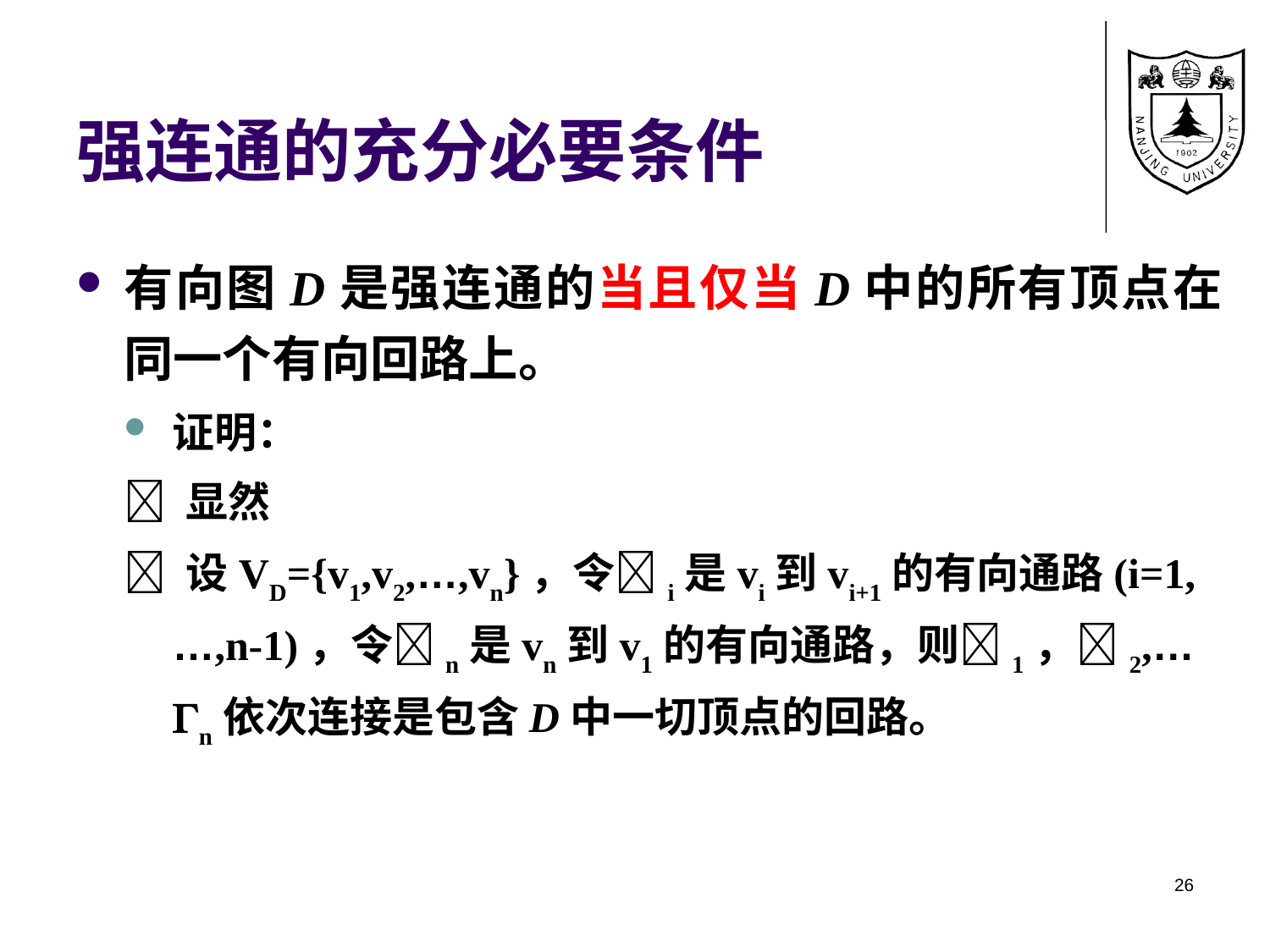

# 强连通的充分必要条件
有向图D是强连通的当且仅当D中的所有顶点在同一个有向回路上。
证明：
⇐ 显然
⇒ 设VD={v1,v2,…,vn}，令Γi是vi到vi+1的有向通路(i=1,…,n-1)，令Γn是vn到v1的有向通路，则Γ1，Γ2,…Γn依次连接是包含D中一切顶点的回路。
26